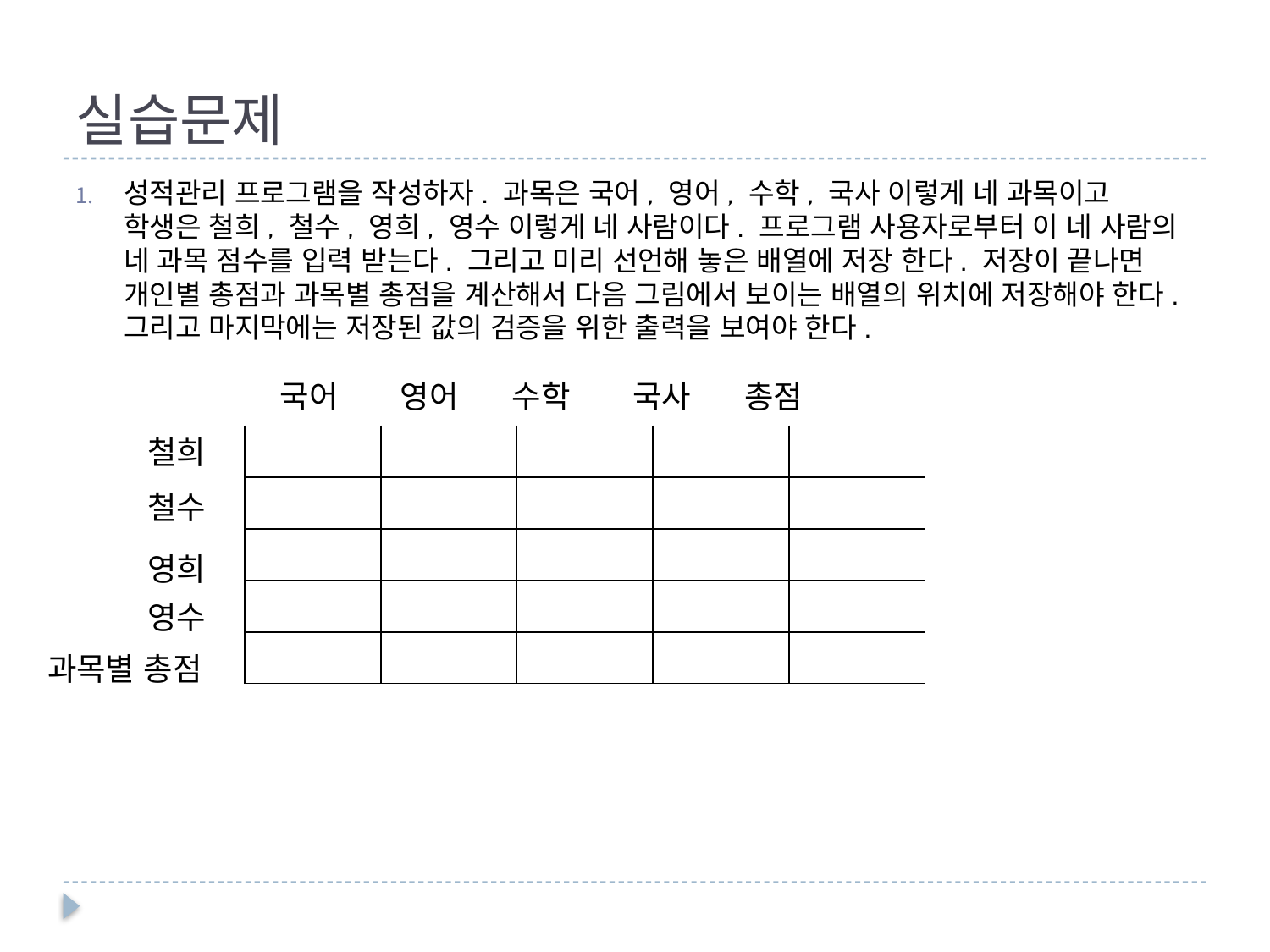

# 실습문제
성적관리 프로그램을 작성하자. 과목은 국어, 영어, 수학, 국사 이렇게 네 과목이고 학생은 철희, 철수, 영희, 영수 이렇게 네 사람이다. 프로그램 사용자로부터 이 네 사람의 네 과목 점수를 입력 받는다. 그리고 미리 선언해 놓은 배열에 저장 한다. 저장이 끝나면 개인별 총점과 과목별 총점을 계산해서 다음 그림에서 보이는 배열의 위치에 저장해야 한다. 그리고 마지막에는 저장된 값의 검증을 위한 출력을 보여야 한다.

국어       영어      수학       국사      총점
철희
|  |  |  |  |  |
| --- | --- | --- | --- | --- |
|  |  |  |  |  |
|  |  |  |  |  |
|  |  |  |  |  |
|  |  |  |  |  |
철수
영희
영수
과목별 총점